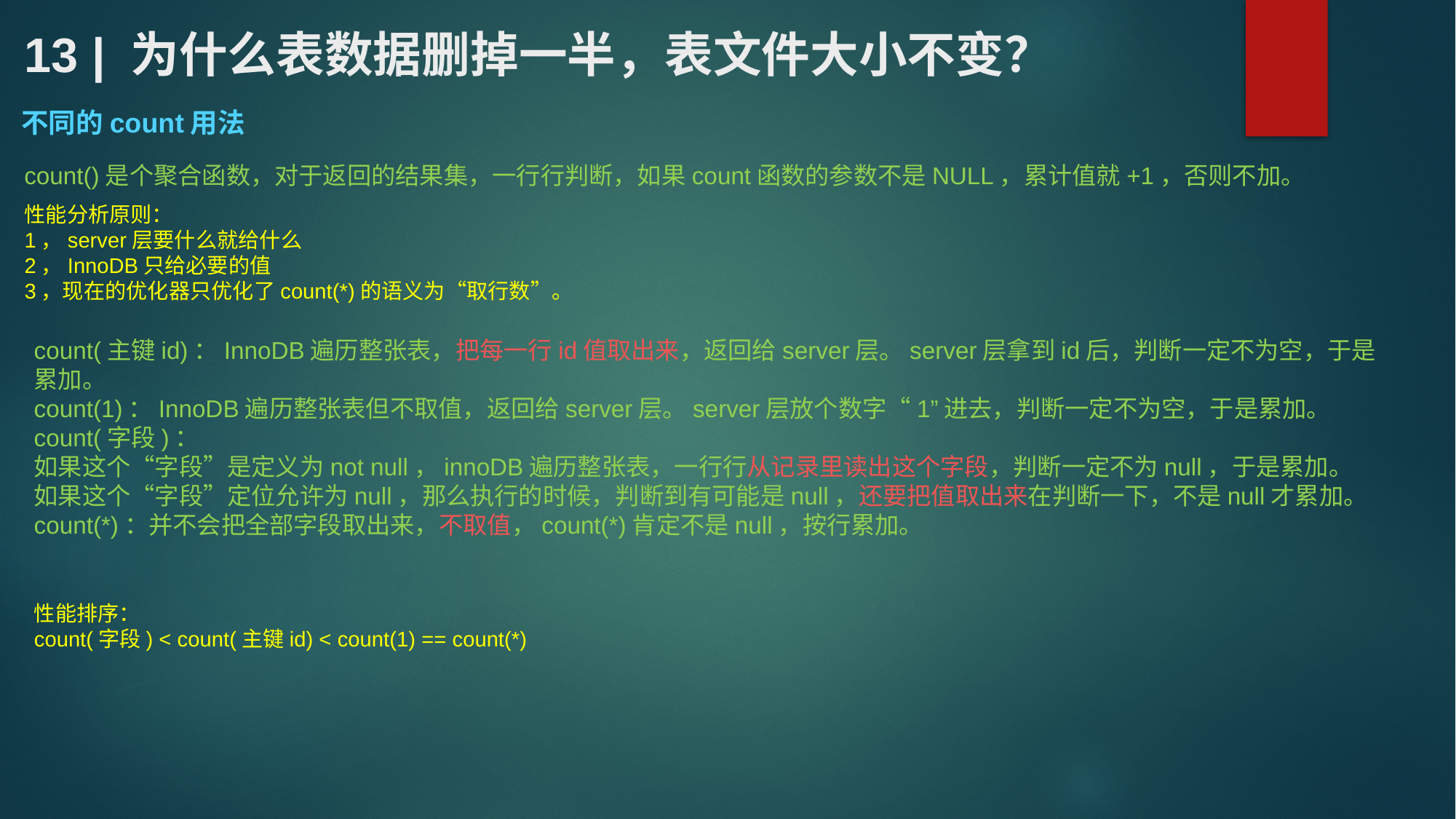

# 13 | 为什么表数据删掉一半，表文件大小不变？
不同的count用法
count()是个聚合函数，对于返回的结果集，一行行判断，如果count函数的参数不是NULL，累计值就+1，否则不加。
性能分析原则：
1，server层要什么就给什么
2，InnoDB只给必要的值
3，现在的优化器只优化了count(*)的语义为“取行数”。
count(主键id)：InnoDB遍历整张表，把每一行id值取出来，返回给server层。server层拿到id后，判断一定不为空，于是累加。
count(1)：InnoDB遍历整张表但不取值，返回给server层。server层放个数字“1”进去，判断一定不为空，于是累加。
count(字段)：
如果这个“字段”是定义为not null，innoDB遍历整张表，一行行从记录里读出这个字段，判断一定不为null，于是累加。
如果这个“字段”定位允许为null，那么执行的时候，判断到有可能是null，还要把值取出来在判断一下，不是null才累加。
count(*)：并不会把全部字段取出来，不取值，count(*)肯定不是null，按行累加。
性能排序：
count(字段) < count(主键id) < count(1) == count(*)